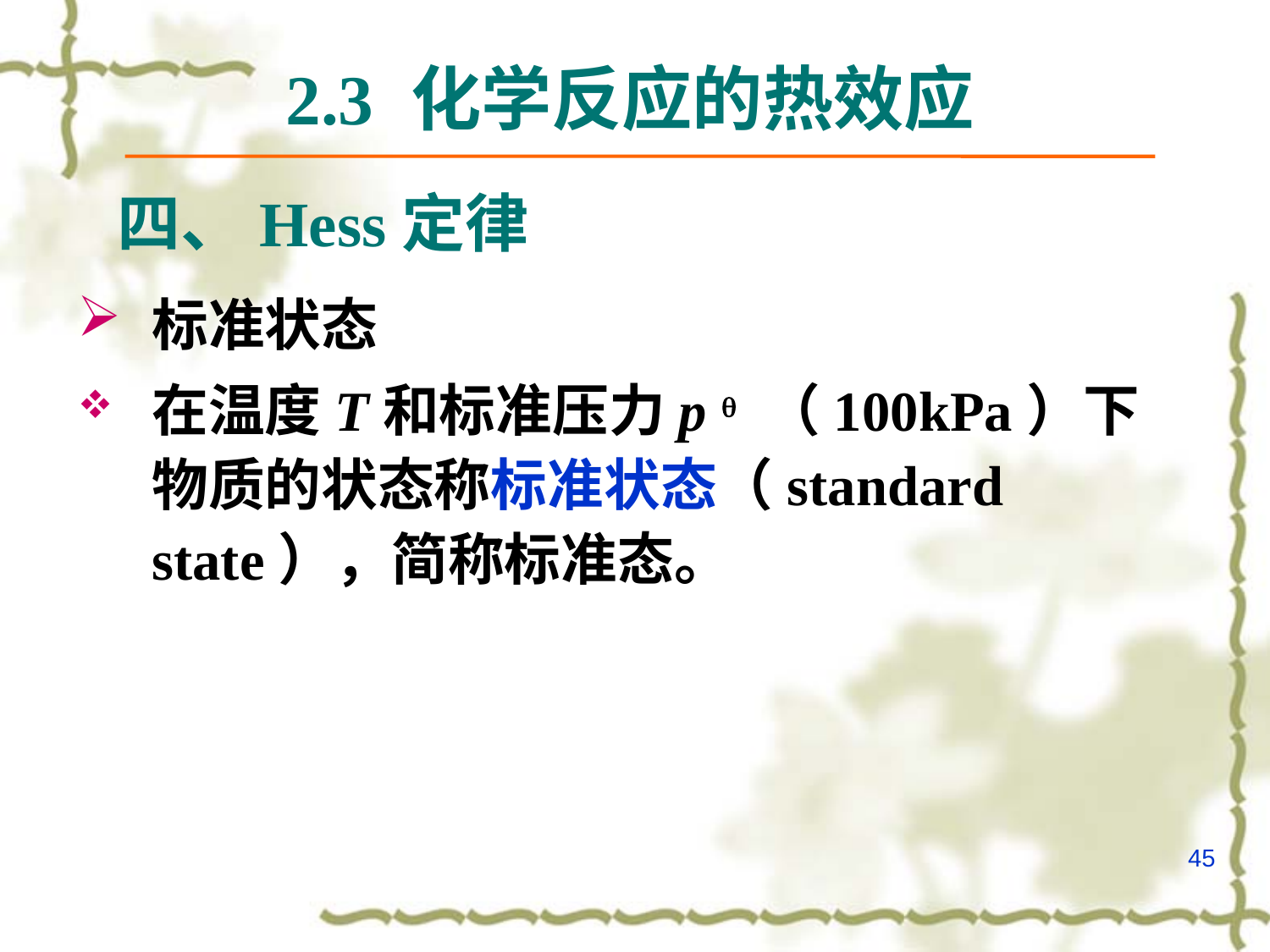

2.3 化学反应的热效应

# 四、Hess定律
标准状态
在温度T和标准压力p θ （100kPa）下物质的状态称标准状态（standard state），简称标准态。
45